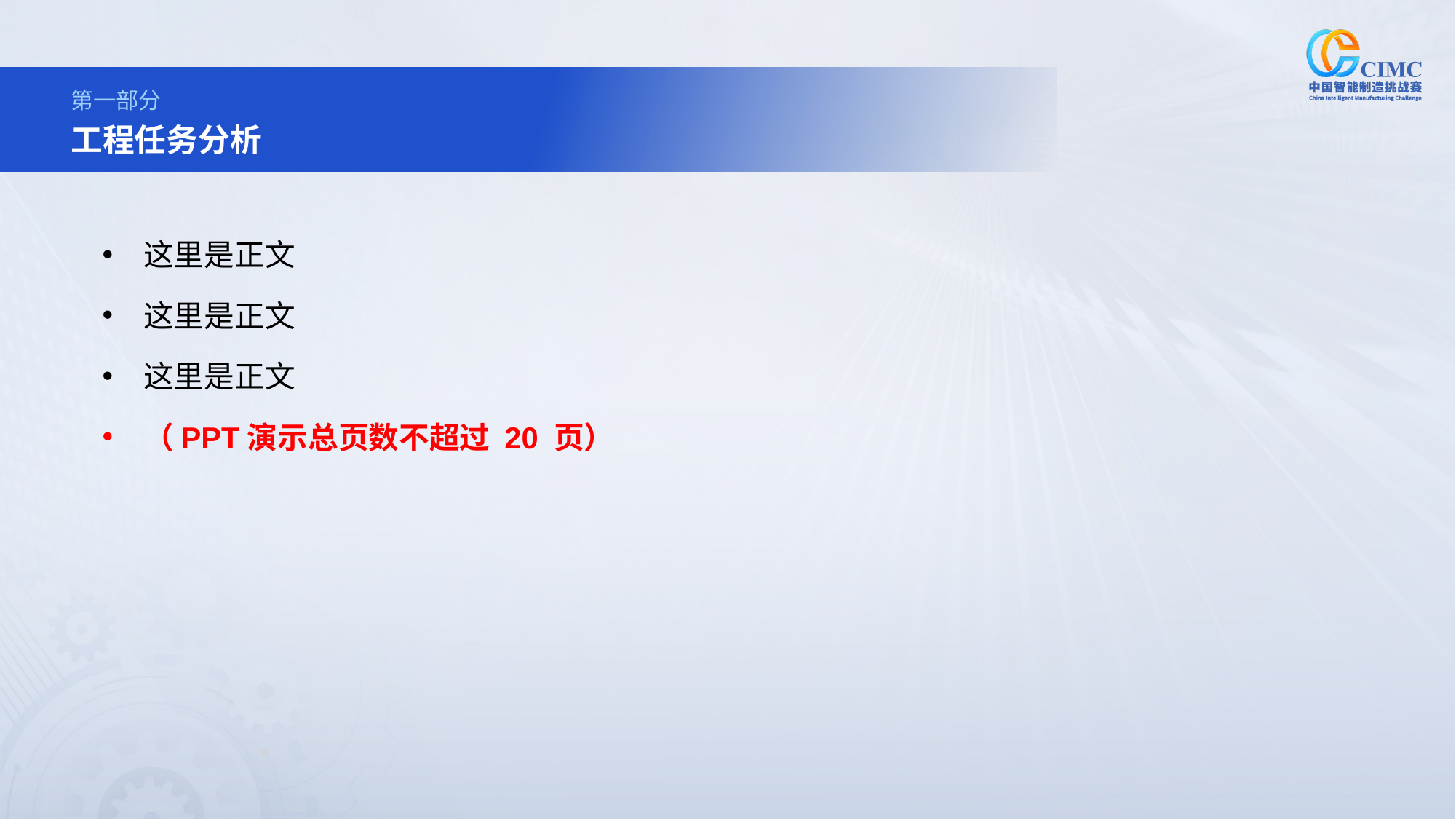

第一部分
工程任务分析
这里是正文
这里是正文
这里是正文
（PPT演示总页数不超过 20 页）